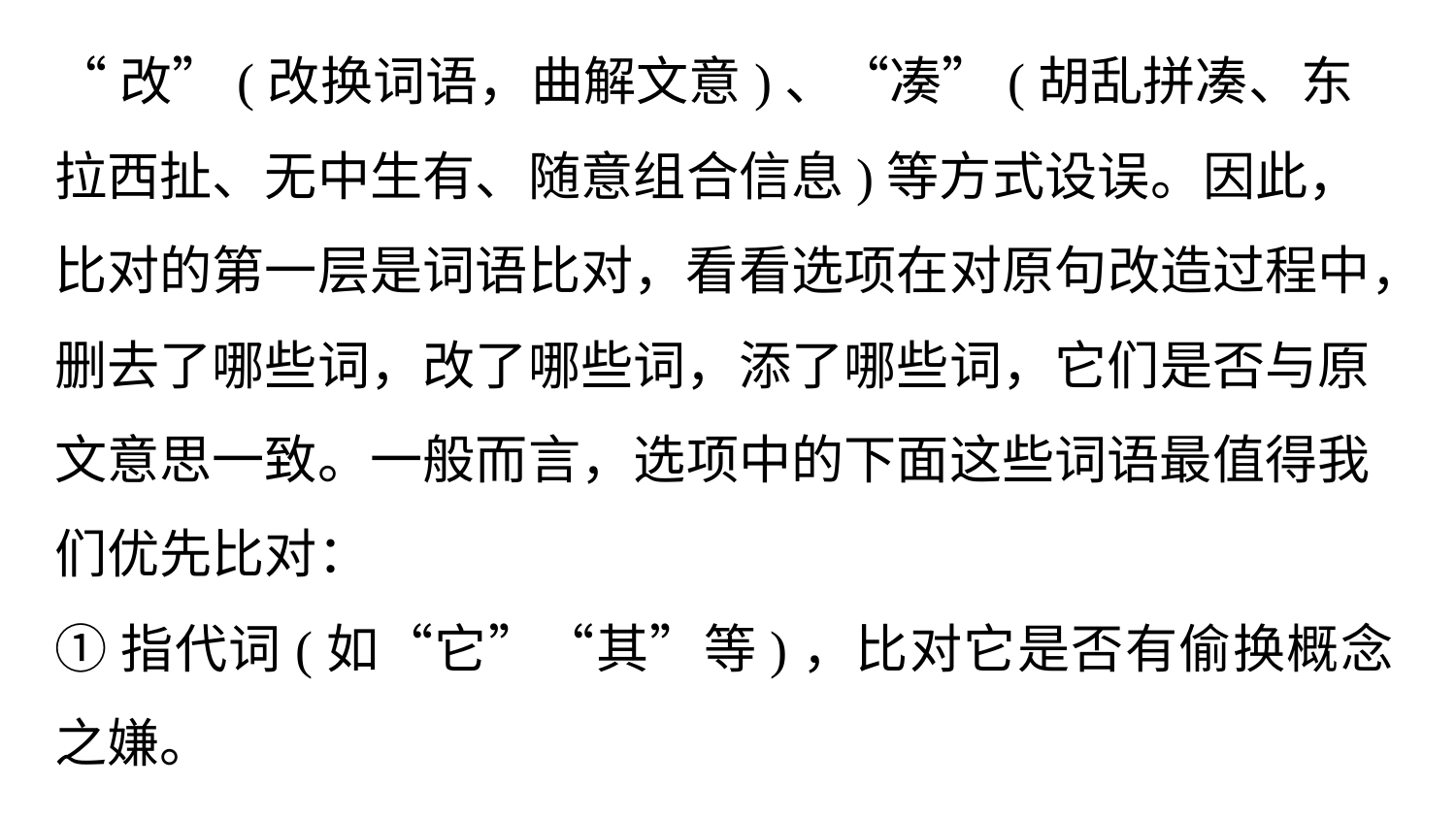

“改”(改换词语，曲解文意)、“凑”(胡乱拼凑、东拉西扯、无中生有、随意组合信息)等方式设误。因此，比对的第一层是词语比对，看看选项在对原句改造过程中，删去了哪些词，改了哪些词，添了哪些词，它们是否与原文意思一致。一般而言，选项中的下面这些词语最值得我们优先比对：
①指代词(如“它”“其”等)，比对它是否有偷换概念
之嫌。